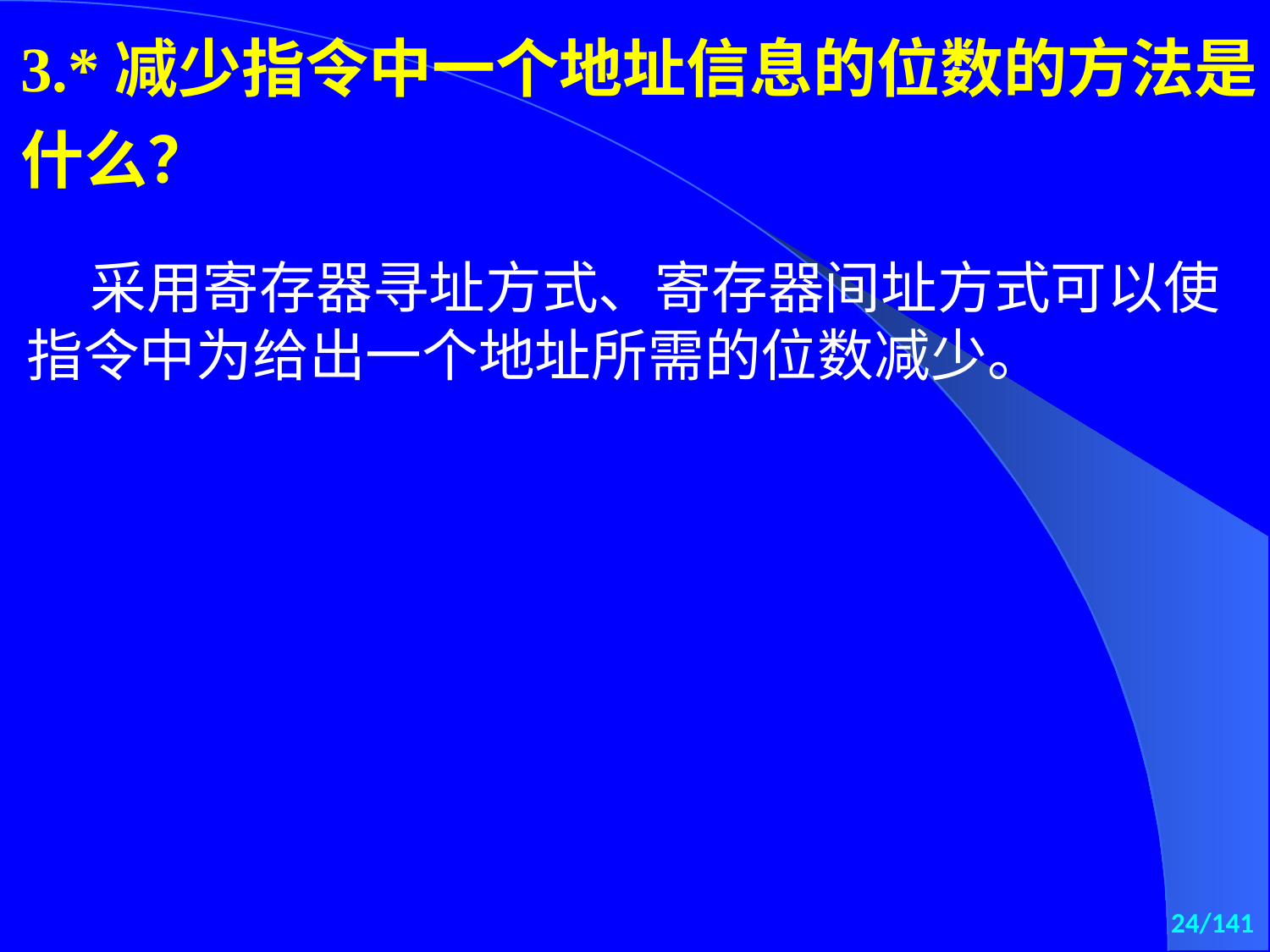

3.*减少指令中一个地址信息的位数的方法是什么？
采用寄存器寻址方式、寄存器间址方式可以使指令中为给出一个地址所需的位数减少。
24/141